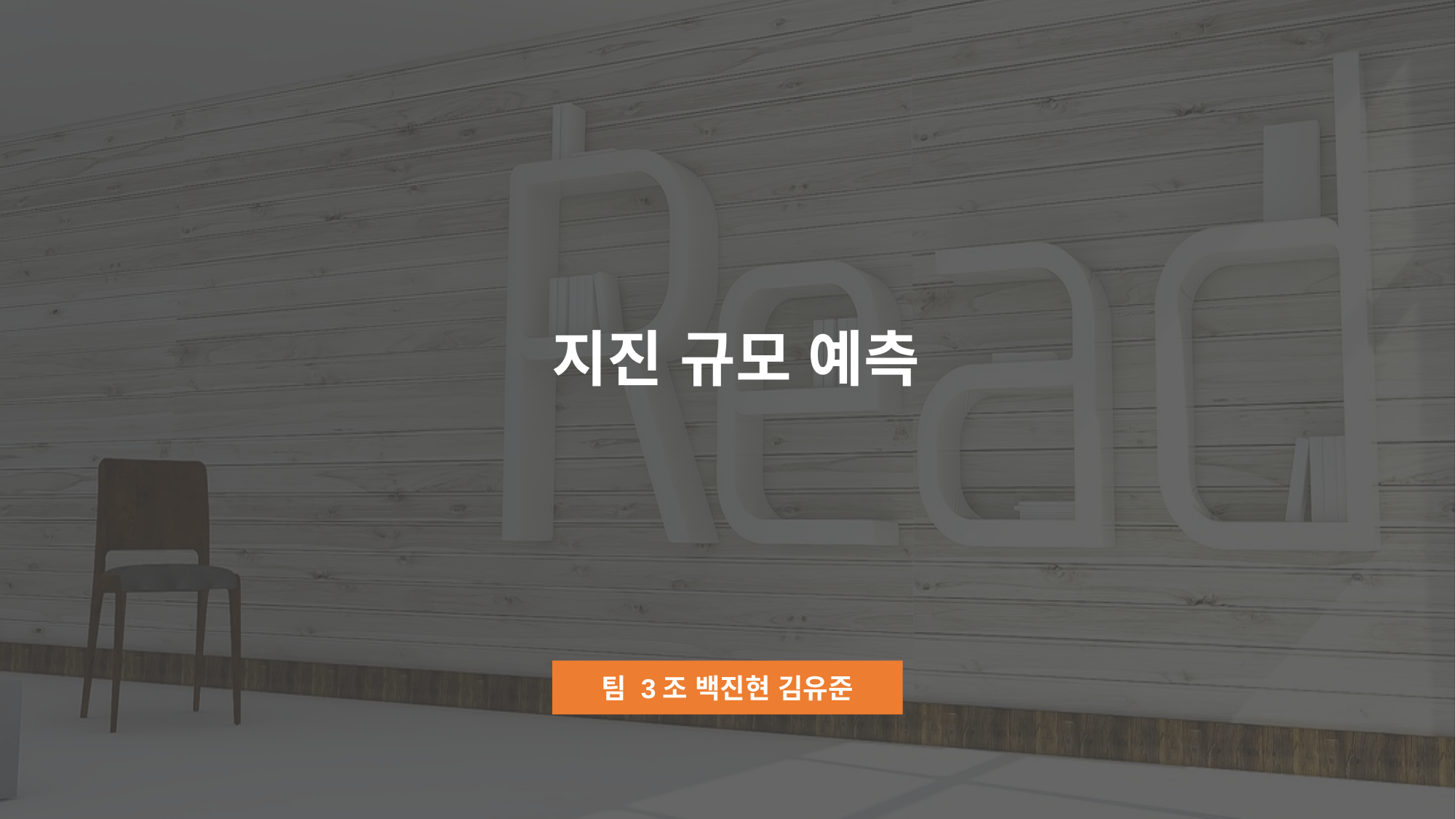

지진 규모 예측

팀 3조 백진현 김유준